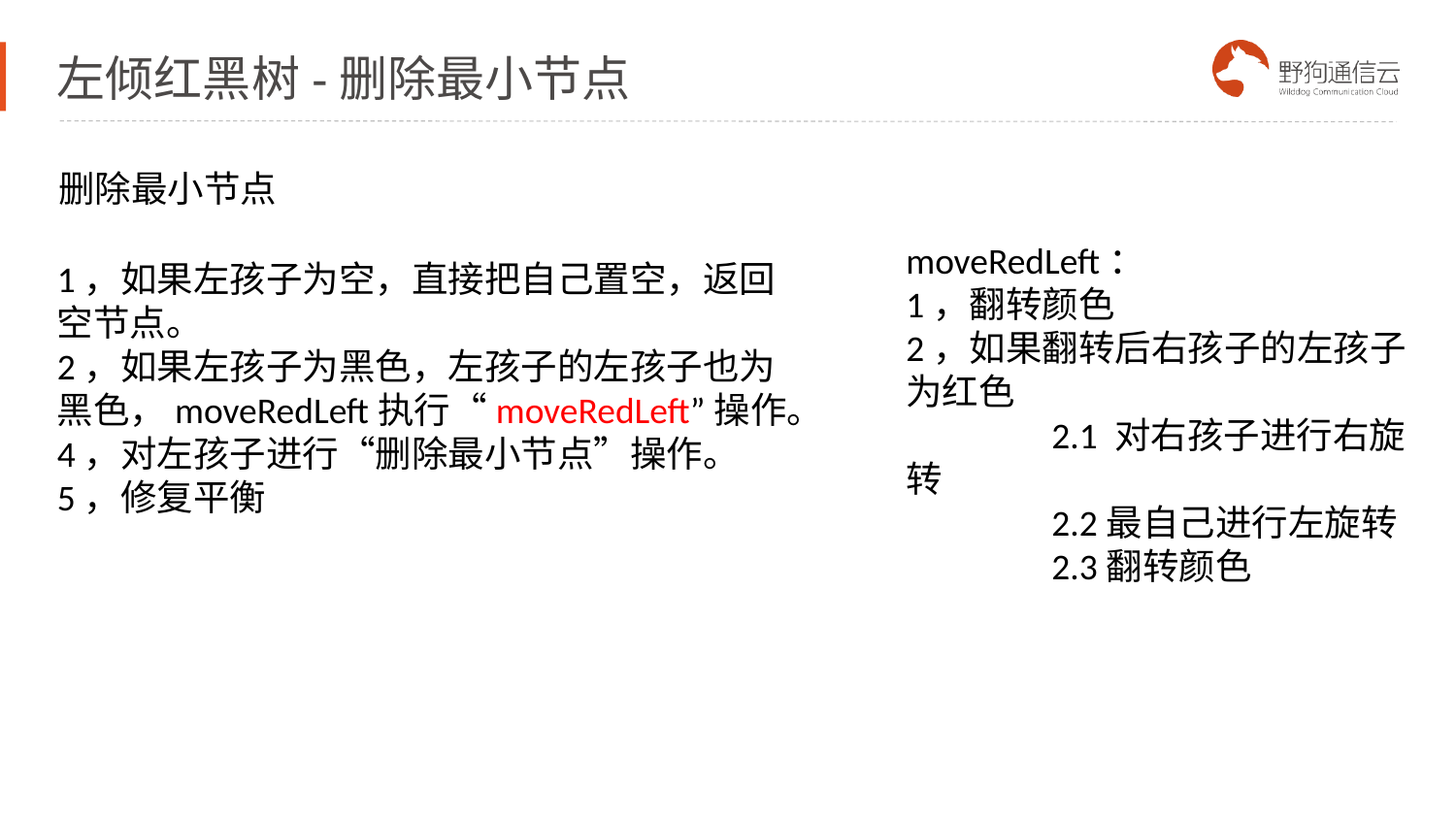

# 左倾红黑树-删除最小节点
删除最小节点
moveRedLeft：
1，翻转颜色
2，如果翻转后右孩子的左孩子为红色
	2.1 对右孩子进行右旋转
	2.2最自己进行左旋转
	2.3翻转颜色
1，如果左孩子为空，直接把自己置空，返回空节点。
2，如果左孩子为黑色，左孩子的左孩子也为黑色，moveRedLeft执行“moveRedLeft”操作。
4，对左孩子进行“删除最小节点”操作。
5，修复平衡